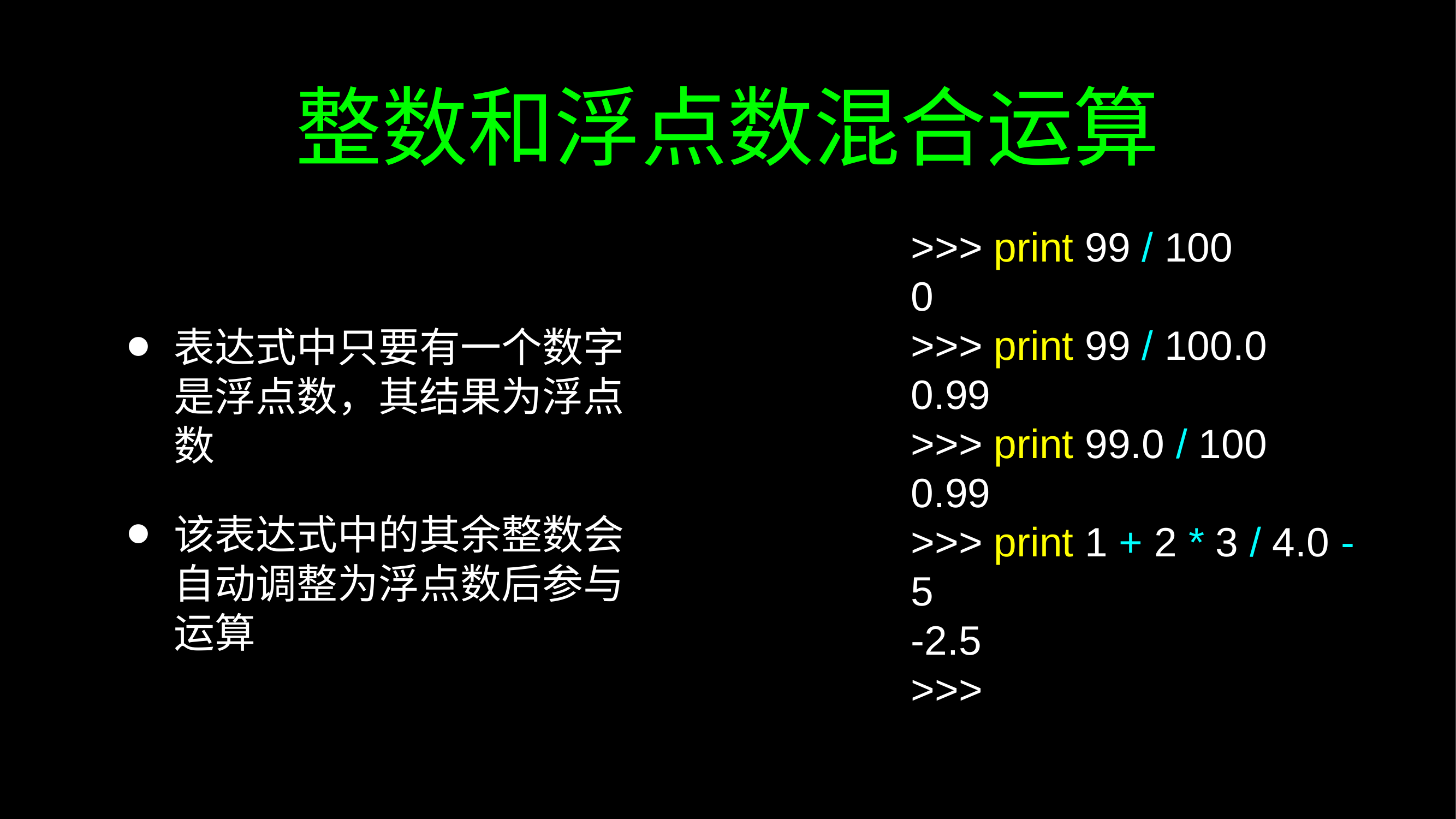

# 整数和浮点数混合运算
表达式中只要有一个数字是浮点数，其结果为浮点数
该表达式中的其余整数会自动调整为浮点数后参与运算
>>> print 99 / 100
0
>>> print 99 / 100.0
0.99
>>> print 99.0 / 100
0.99
>>> print 1 + 2 * 3 / 4.0 - 5
-2.5
>>>